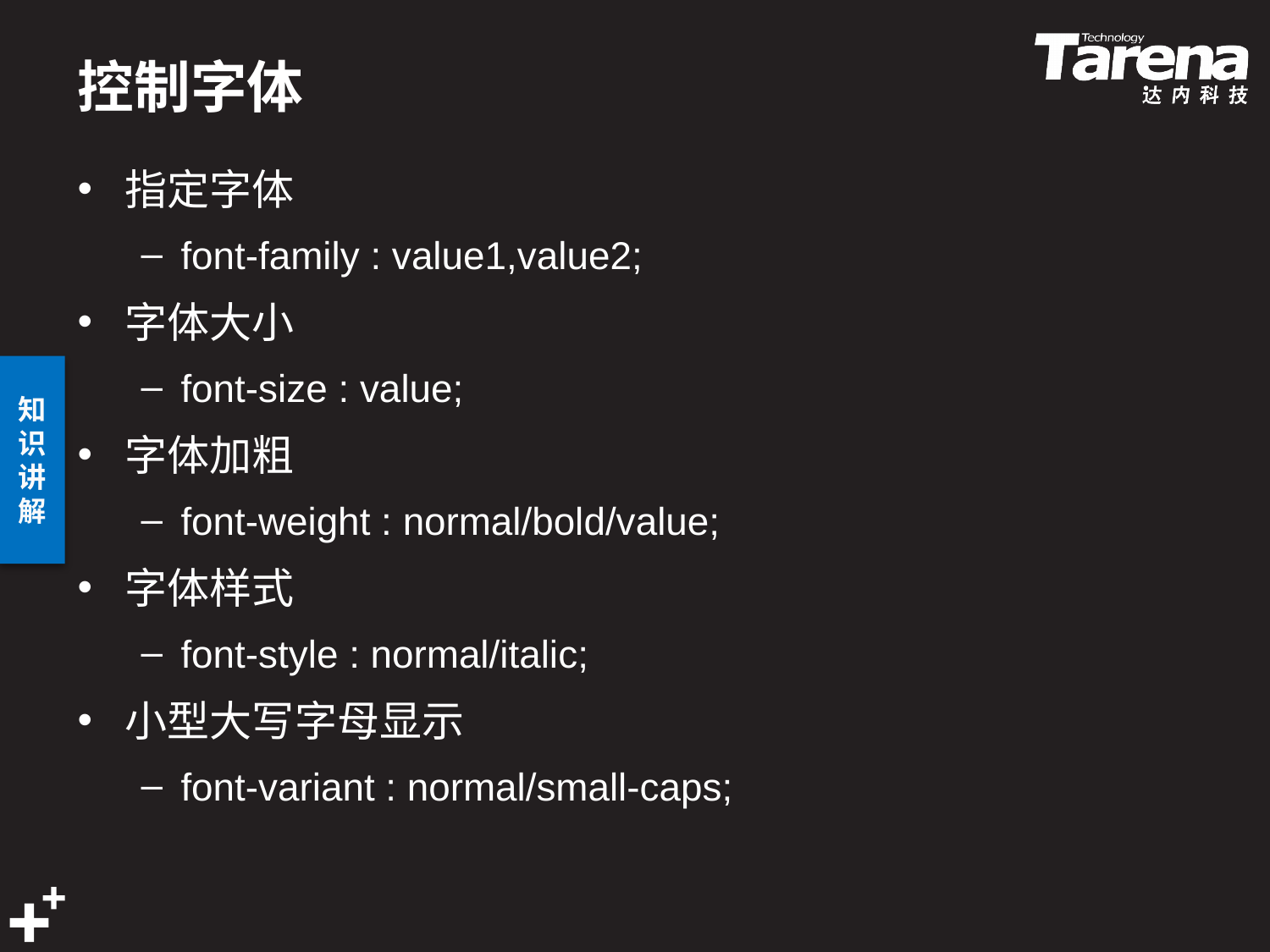

# 控制字体
指定字体
font-family : value1,value2;
字体大小
font-size : value;
字体加粗
font-weight : normal/bold/value;
字体样式
font-style : normal/italic;
小型大写字母显示
font-variant : normal/small-caps;